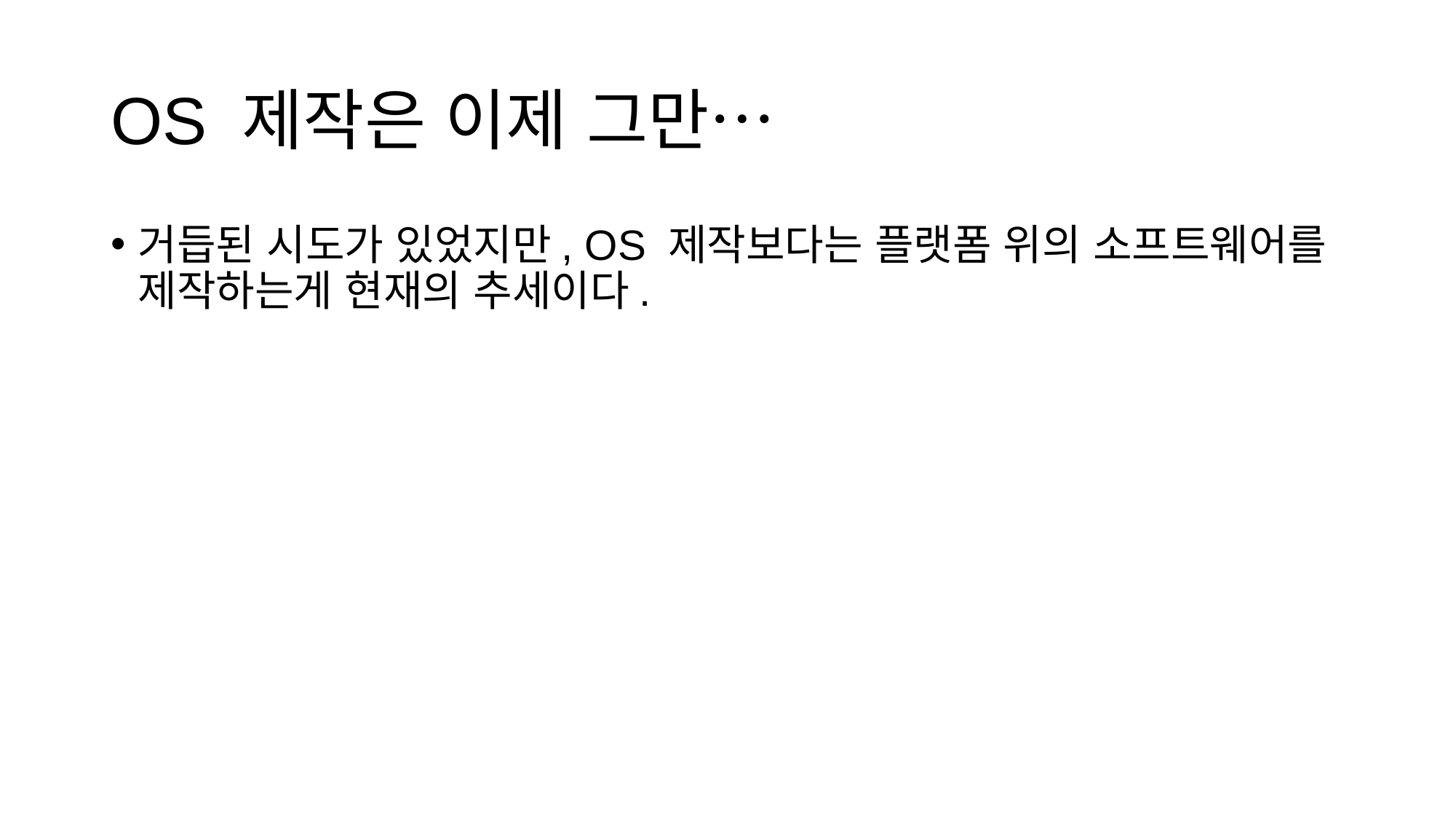

# OS 제작은 이제 그만…
거듭된 시도가 있었지만, OS 제작보다는 플랫폼 위의 소프트웨어를 제작하는게 현재의 추세이다.